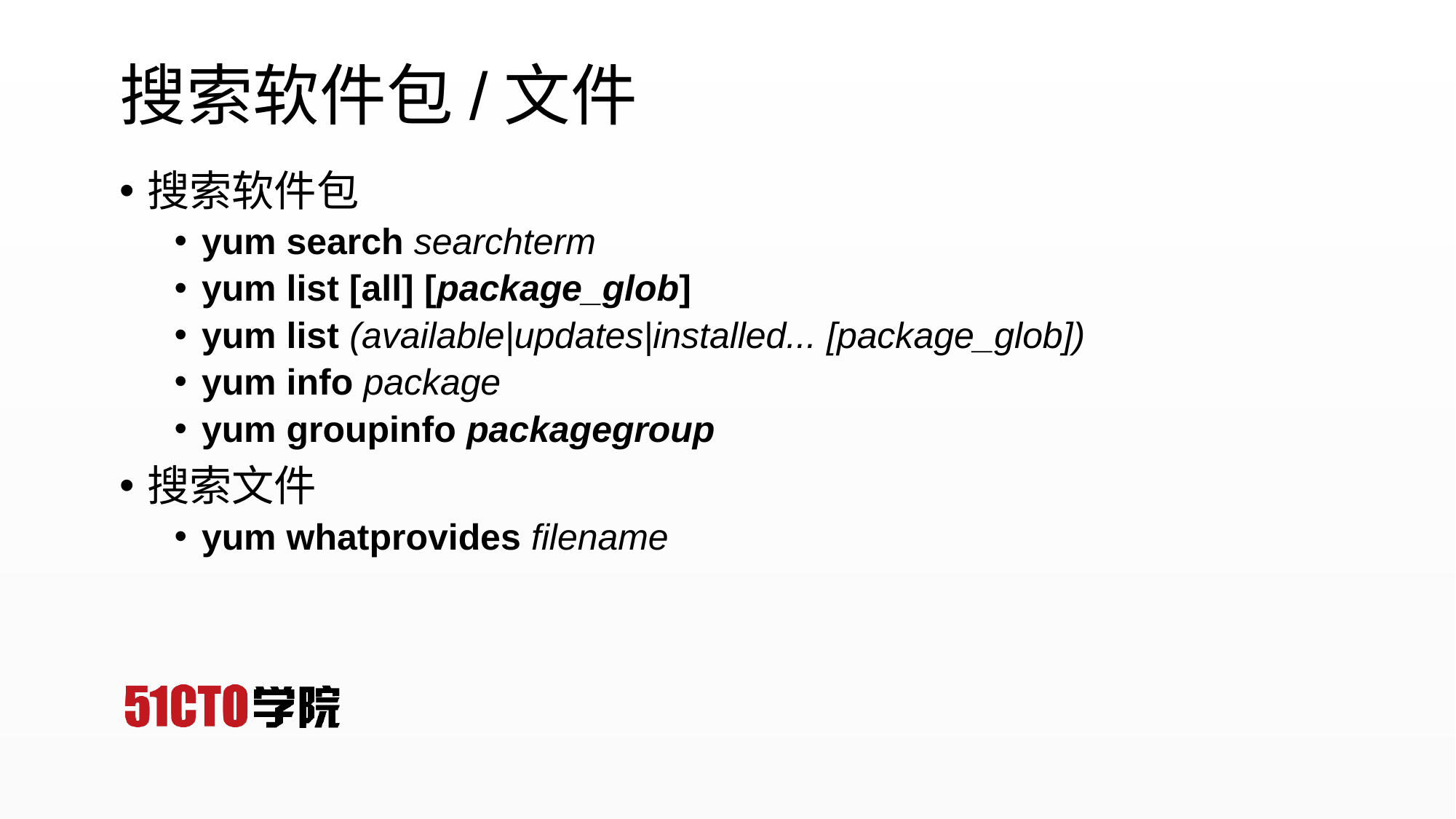

# 搜索软件包/文件
搜索软件包
yum search searchterm
yum list [all] [package_glob]
yum list (available|updates|installed... [package_glob])
yum info package
yum groupinfo packagegroup
搜索文件
yum whatprovides filename